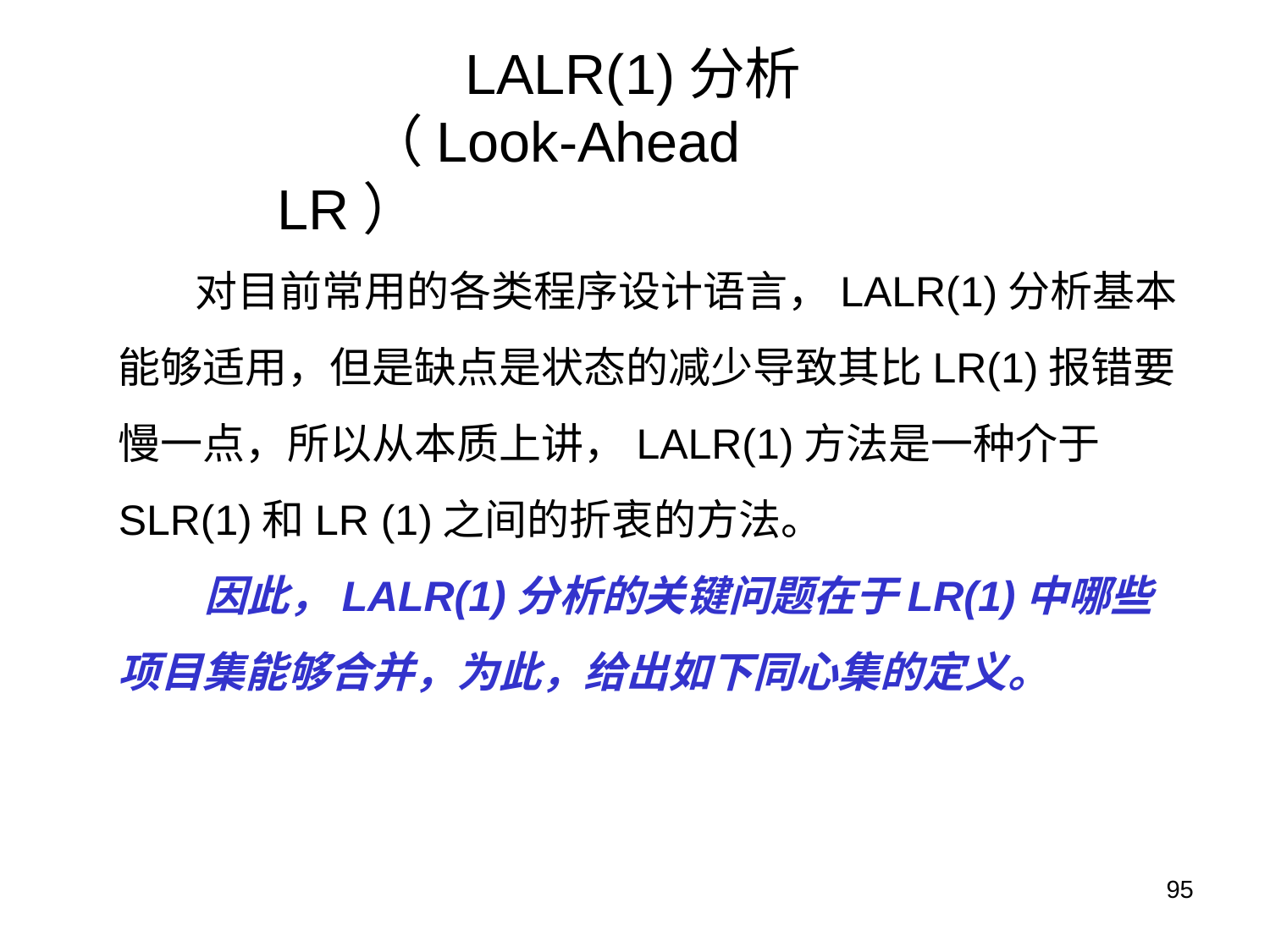

LALR(1)分析
      （Look-Ahead LR）
       对目前常用的各类程序设计语言，LALR(1)分析基本能够适用，但是缺点是状态的减少导致其比LR(1)报错要慢一点，所以从本质上讲，LALR(1)方法是一种介于SLR(1)和LR (1)之间的折衷的方法。
        因此，LALR(1)分析的关键问题在于LR(1)中哪些项目集能够合并，为此，给出如下同心集的定义。

95